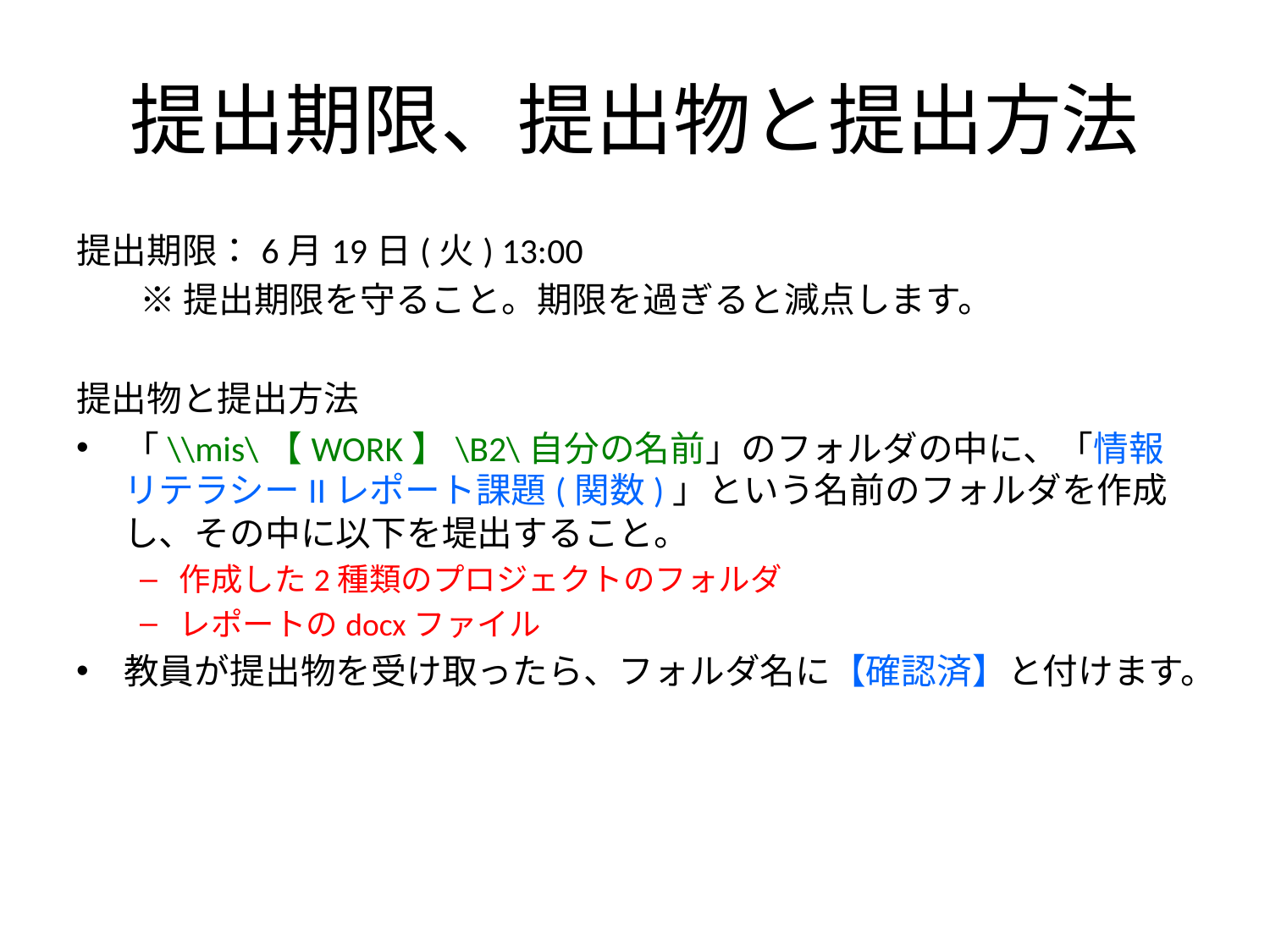

# 提出期限、提出物と提出方法
提出期限：6月19日(火) 13:00
※提出期限を守ること。期限を過ぎると減点します。

提出物と提出方法
「\\mis\【WORK】\B2\自分の名前」のフォルダの中に、「情報リテラシーIIレポート課題(関数)」という名前のフォルダを作成し、その中に以下を堤出すること。
作成した2種類のプロジェクトのフォルダ
レポートのdocxファイル
教員が提出物を受け取ったら、フォルダ名に【確認済】と付けます。